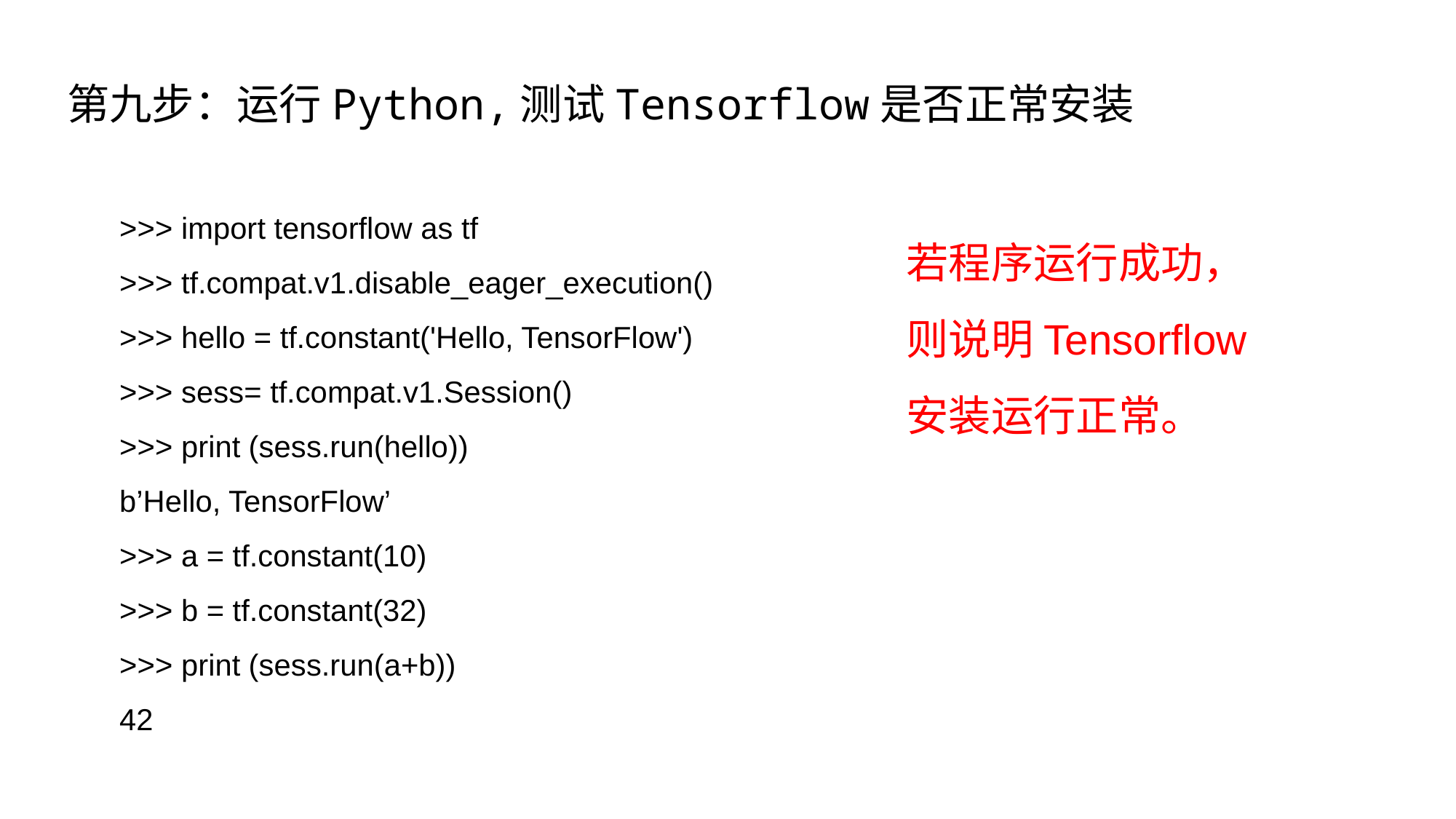

第九步：运行Python,测试Tensorflow是否正常安装
>>> import tensorflow as tf
>>> tf.compat.v1.disable_eager_execution()
>>> hello = tf.constant('Hello, TensorFlow')
>>> sess= tf.compat.v1.Session()
>>> print (sess.run(hello))
b’Hello, TensorFlow’
>>> a = tf.constant(10)
>>> b = tf.constant(32)
>>> print (sess.run(a+b))
42
若程序运行成功，则说明Tensorflow安装运行正常。